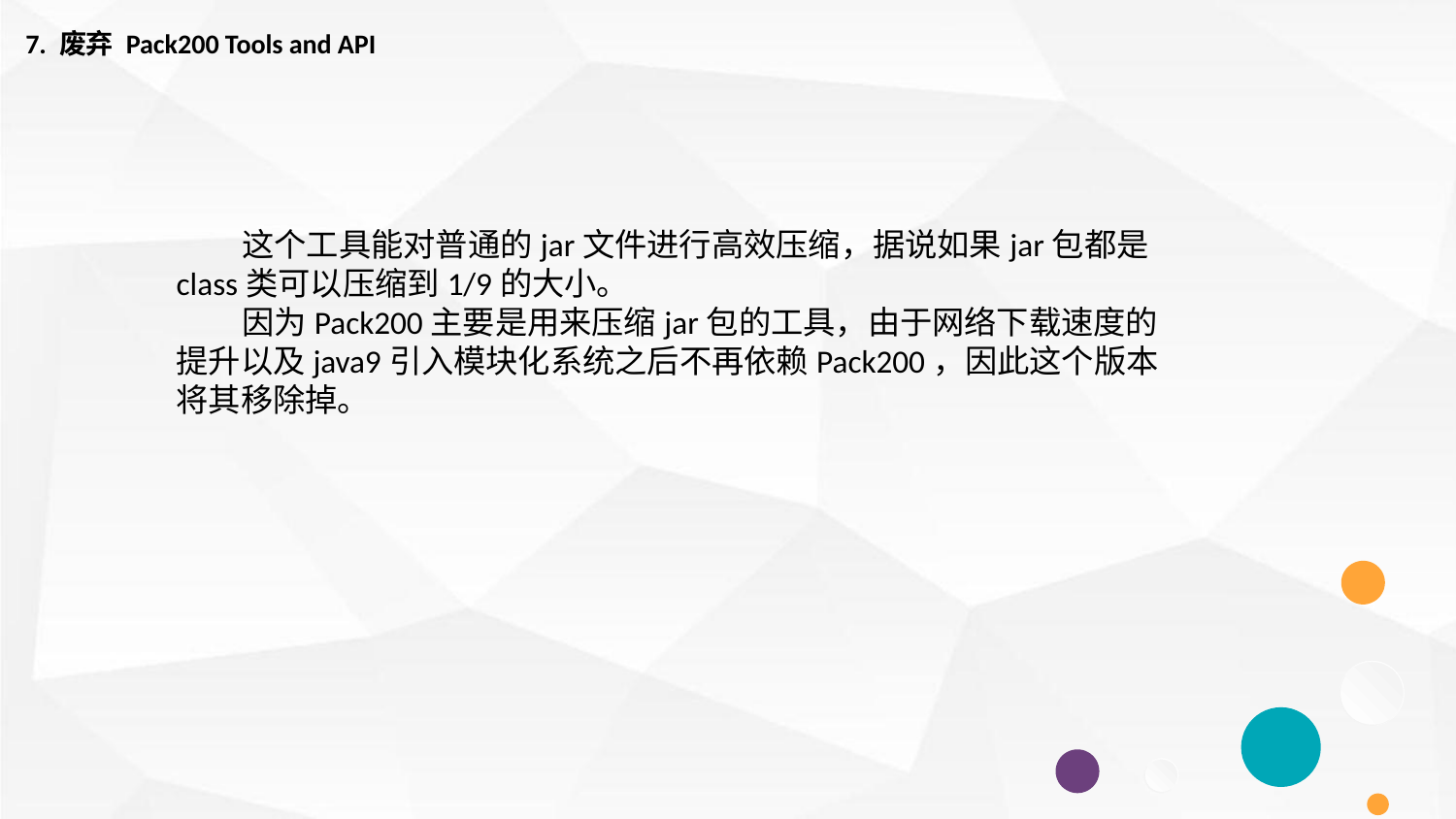

7. 废弃 Pack200 Tools and API
        这个工具能对普通的jar文件进行高效压缩，据说如果jar包都是class类可以压缩到1/9的大小。
        因为Pack200主要是用来压缩jar包的工具，由于网络下载速度的提升以及java9引入模块化系统之后不再依赖Pack200，因此这个版本将其移除掉。